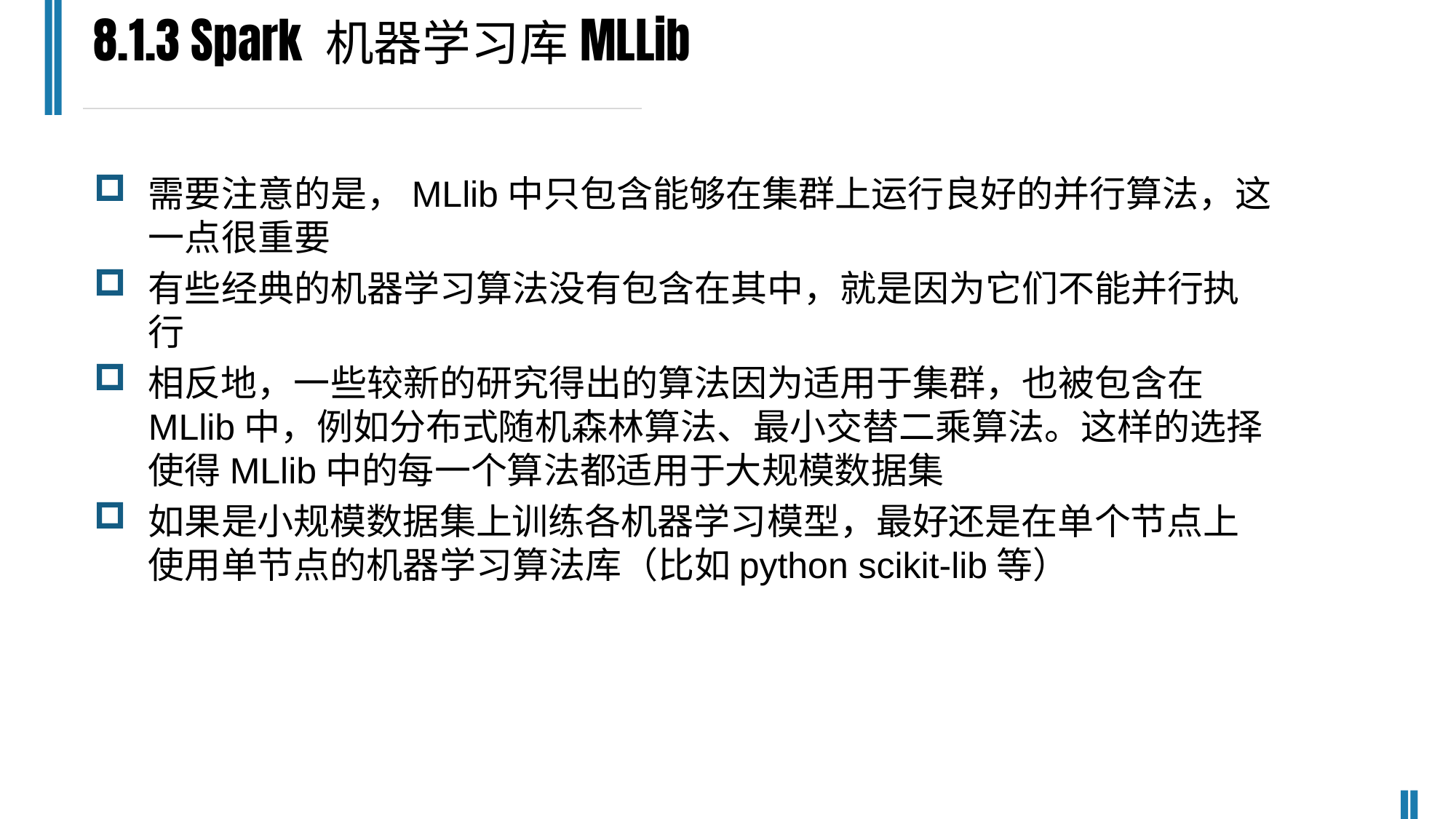

8.1.3 Spark 机器学习库MLLib

需要注意的是，MLlib中只包含能够在集群上运行良好的并行算法，这一点很重要
有些经典的机器学习算法没有包含在其中，就是因为它们不能并行执行
相反地，一些较新的研究得出的算法因为适用于集群，也被包含在MLlib中，例如分布式随机森林算法、最小交替二乘算法。这样的选择使得MLlib中的每一个算法都适用于大规模数据集
如果是小规模数据集上训练各机器学习模型，最好还是在单个节点上使用单节点的机器学习算法库（比如python scikit-lib等）